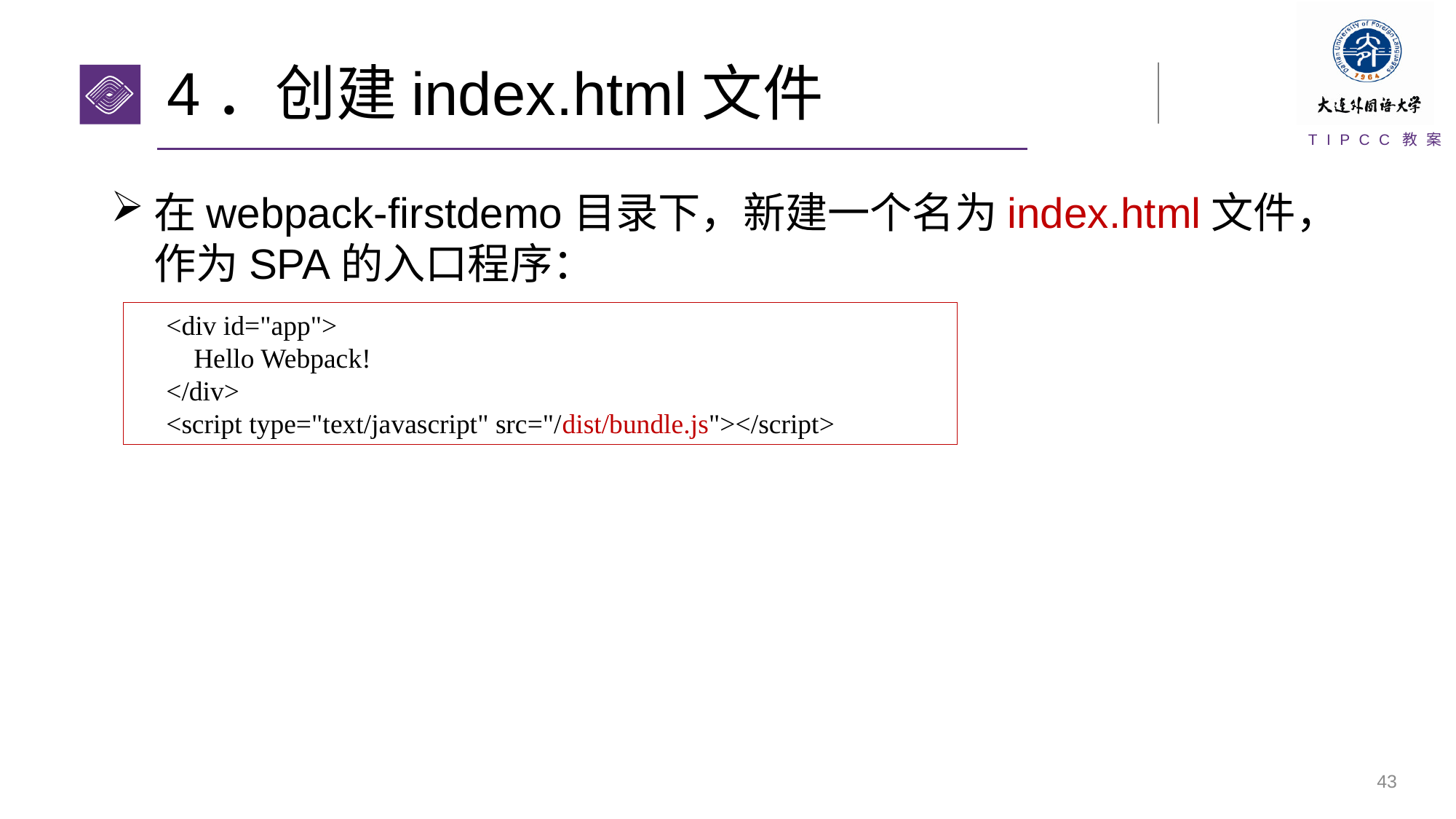

# 4．创建index.html文件
在webpack-firstdemo目录下，新建一个名为index.html文件，作为SPA的入口程序：
<div id="app">
    Hello Webpack!
</div>
<script type="text/javascript" src="/dist/bundle.js"></script>
43